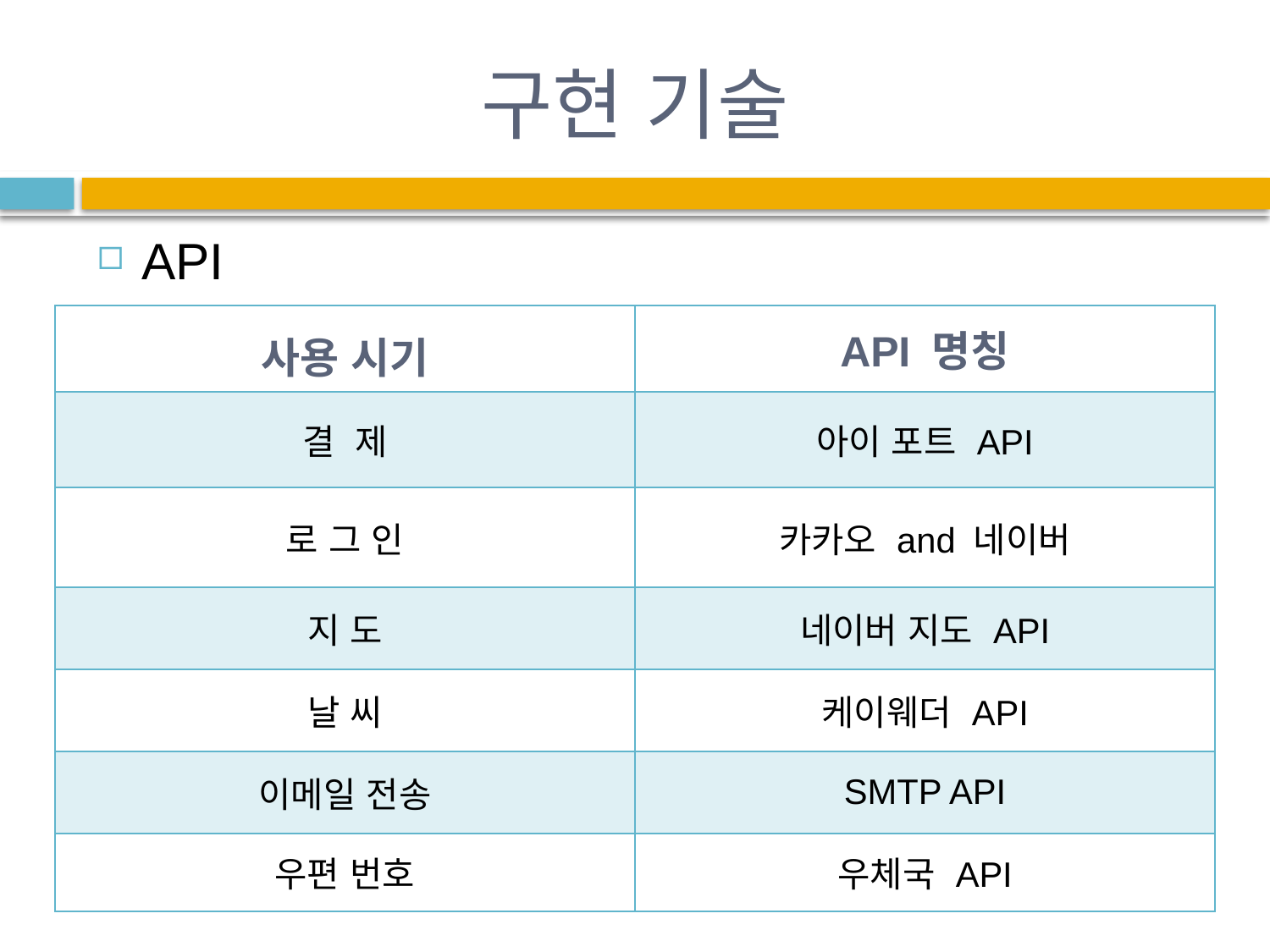

# 구현 기술

API

| 사용 시기 | API 명칭 |
| --- | --- |
| 결 제 | 아이 포트 API |
| 로 그 인 | 카카오 and 네이버 |
| 지 도 | 네이버 지도 API |
| 날 씨 | 케이웨더 API |
| 이메일 전송 | SMTP API |
| 우편 번호 | 우체국 API |